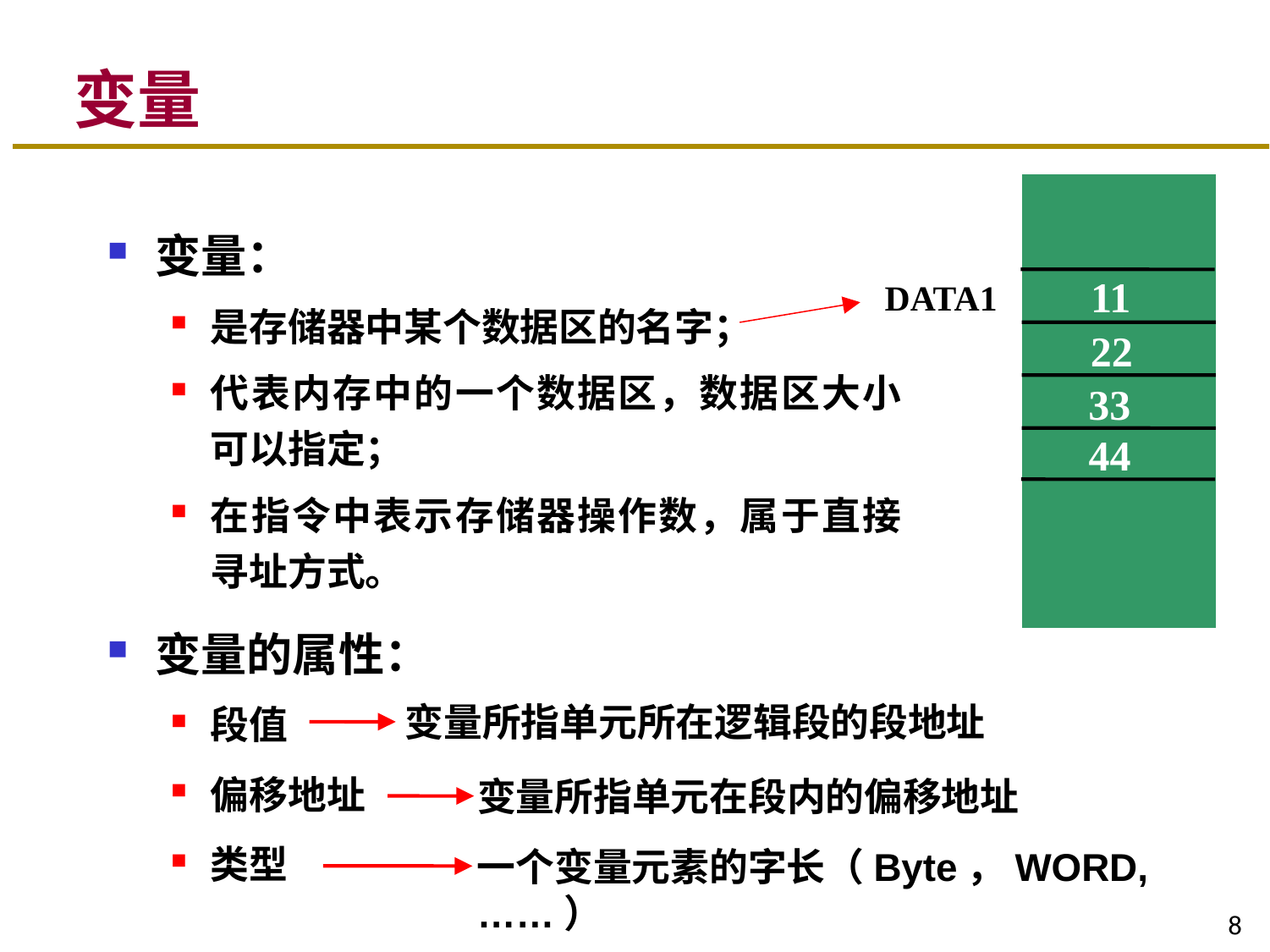

# 变量

11

DATA1
22

33

44

变量：
是存储器中某个数据区的名字；
代表内存中的一个数据区，数据区大小可以指定；
在指令中表示存储器操作数，属于直接寻址方式。
变量的属性：
段值
偏移地址
类型
变量所指单元所在逻辑段的段地址

变量所指单元在段内的偏移地址

一个变量元素的字长（Byte，WORD,……）

8